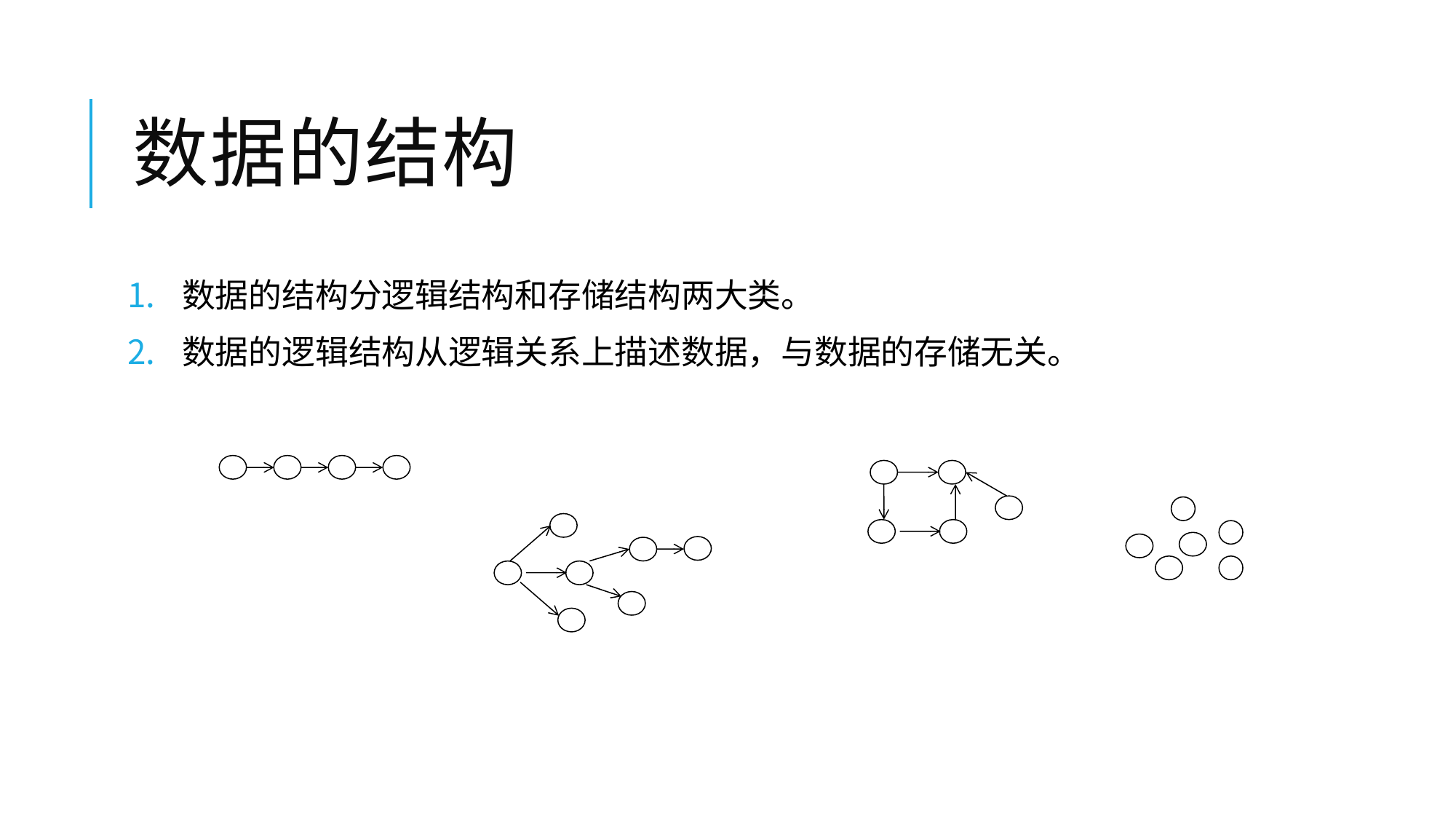

# 数据的结构
数据的结构分逻辑结构和存储结构两大类。
数据的逻辑结构从逻辑关系上描述数据，与数据的存储无关。